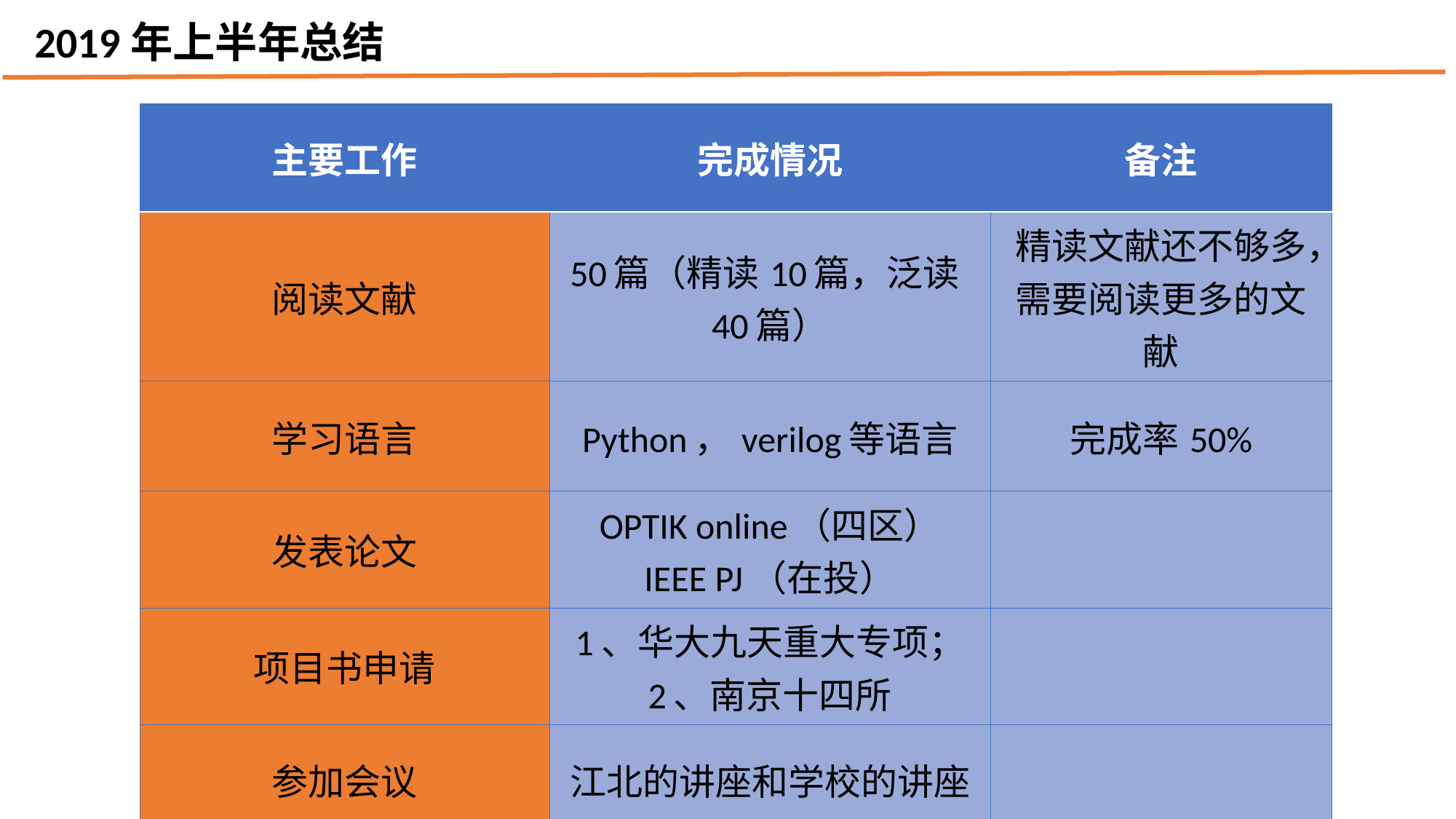

2019年上半年总结
| 主要工作 | 完成情况 | 备注 |
| --- | --- | --- |
| 阅读文献 | 50篇（精读10篇，泛读40篇） | 精读文献还不够多，需要阅读更多的文献 |
| 学习语言 | Python，verilog等语言 | 完成率50% |
| 发表论文 | OPTIK online（四区） IEEE PJ（在投） |  |
| 项目书申请 | 1、华大九天重大专项； 2、南京十四所 |  |
| 参加会议 | 江北的讲座和学校的讲座 |  |
# 2